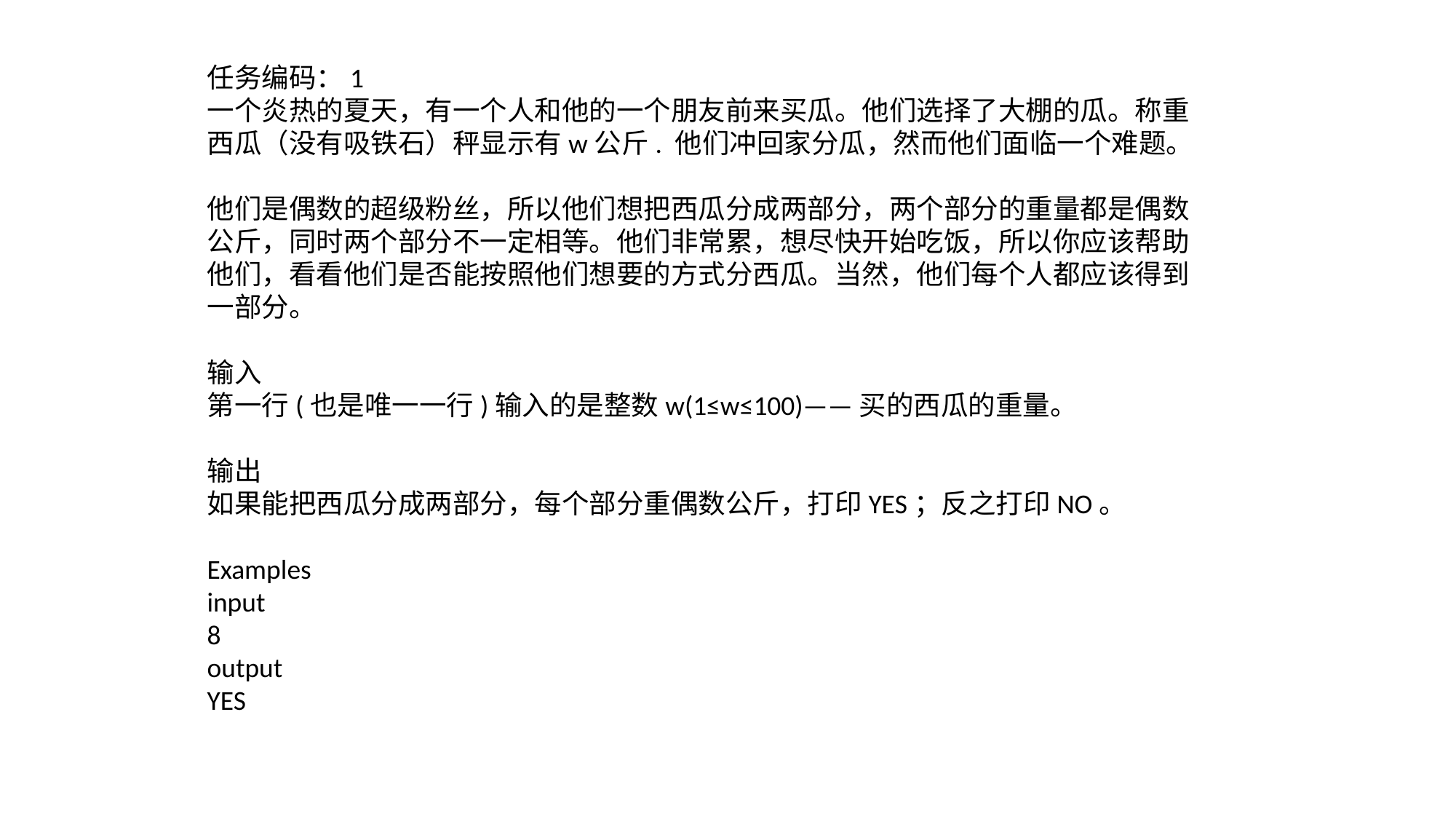

任务编码：1
一个炎热的夏天，有一个人和他的一个朋友前来买瓜。他们选择了大棚的瓜。称重西瓜（没有吸铁石）秤显示有w公斤. 他们冲回家分瓜，然而他们面临一个难题。

他们是偶数的超级粉丝，所以他们想把西瓜分成两部分，两个部分的重量都是偶数公斤，同时两个部分不一定相等。他们非常累，想尽快开始吃饭，所以你应该帮助他们，看看他们是否能按照他们想要的方式分西瓜。当然，他们每个人都应该得到一部分。

输入
第一行(也是唯一一行)输入的是整数w(1≤w≤100)——买的西瓜的重量。

输出
如果能把西瓜分成两部分，每个部分重偶数公斤，打印YES；反之打印NO。

Examples
input
8
output
YES